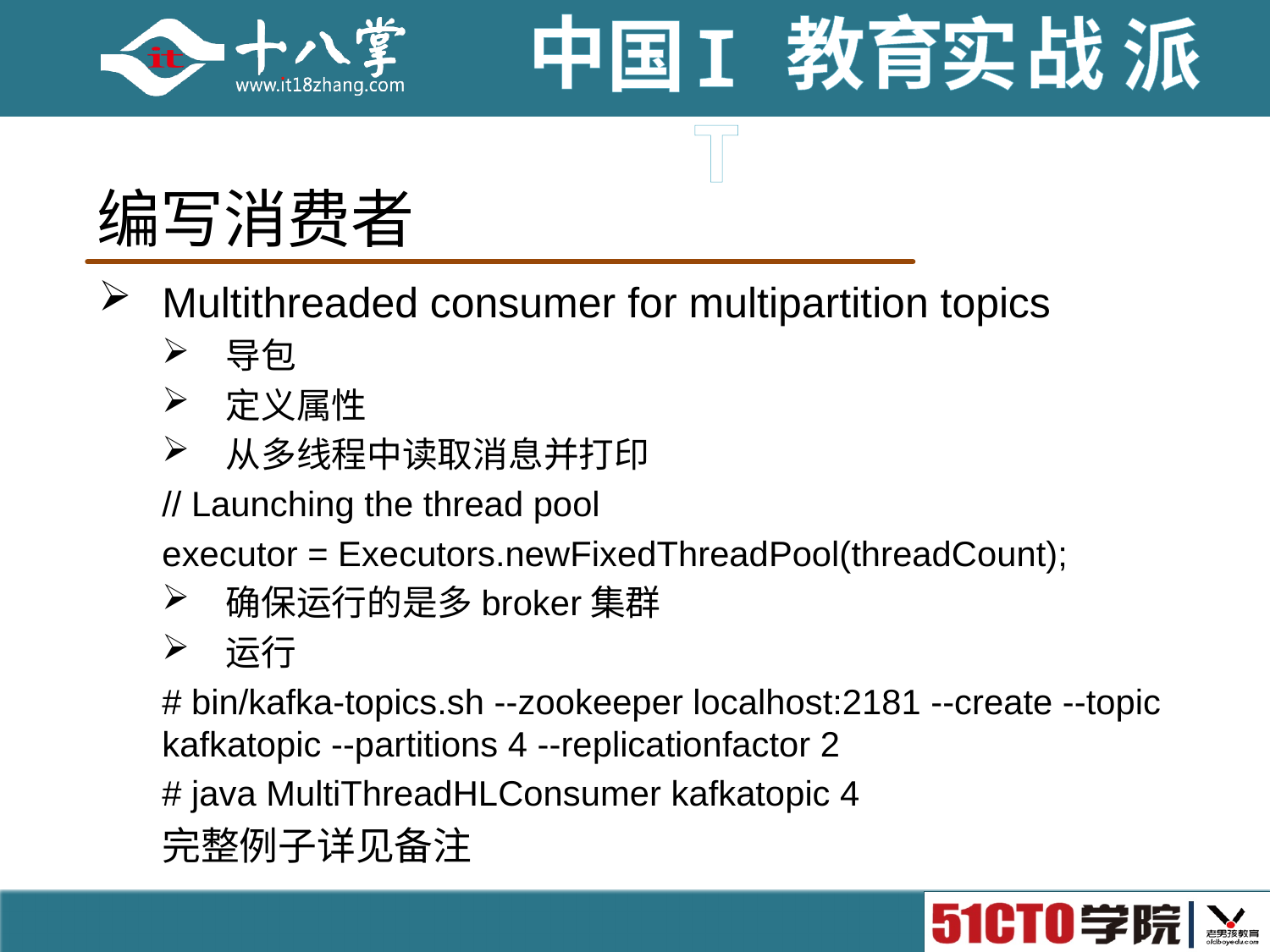

# 编写消费者
Multithreaded consumer for multipartition topics
导包
定义属性
从多线程中读取消息并打印
// Launching the thread pool
executor = Executors.newFixedThreadPool(threadCount);
确保运行的是多broker集群
运行
# bin/kafka-topics.sh --zookeeper localhost:2181 --create --topic kafkatopic --partitions 4 --replicationfactor 2
# java MultiThreadHLConsumer kafkatopic 4
完整例子详见备注